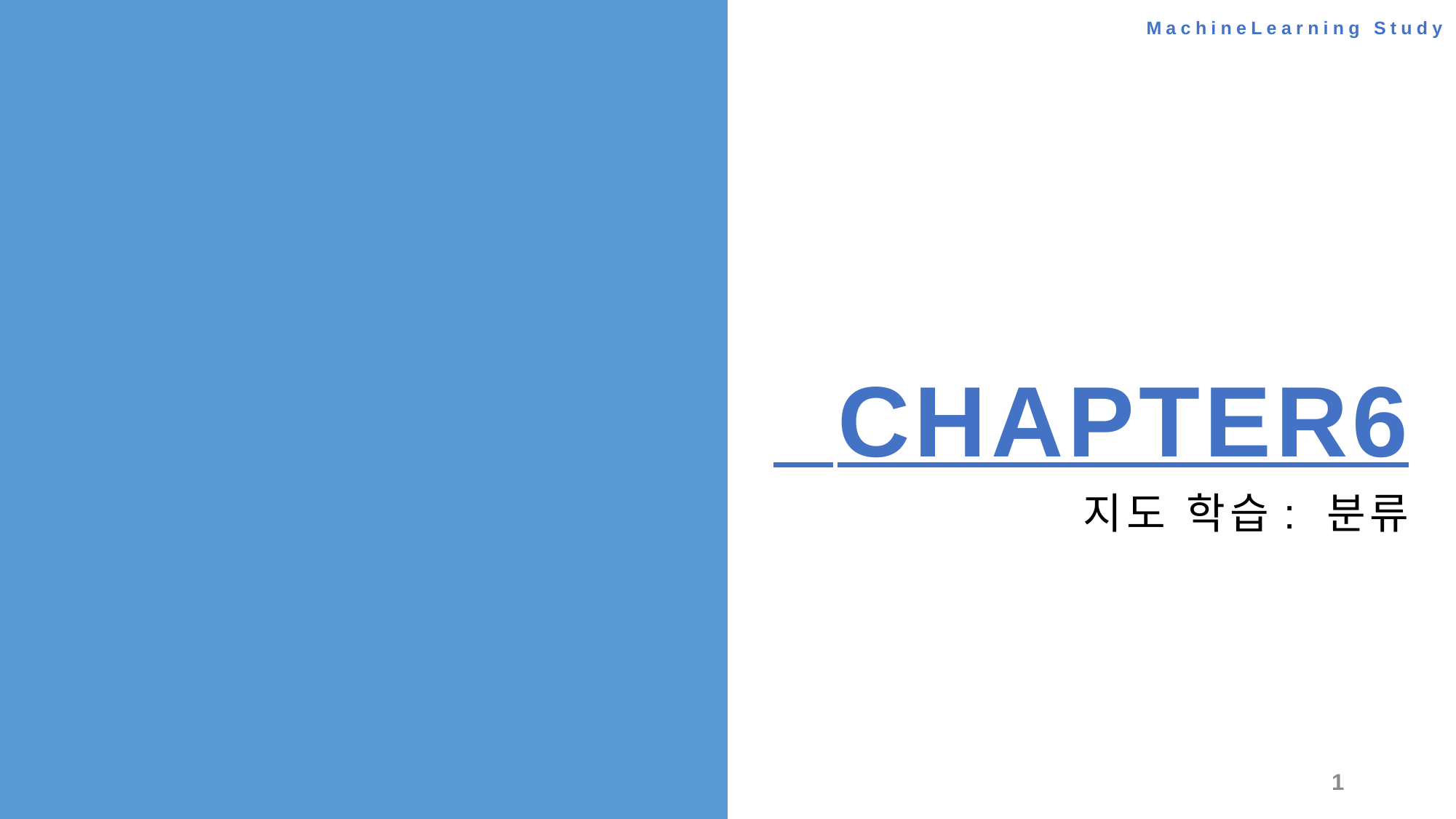

MachineLearning Study
  CHAPTER6
지도 학습: 분류
1